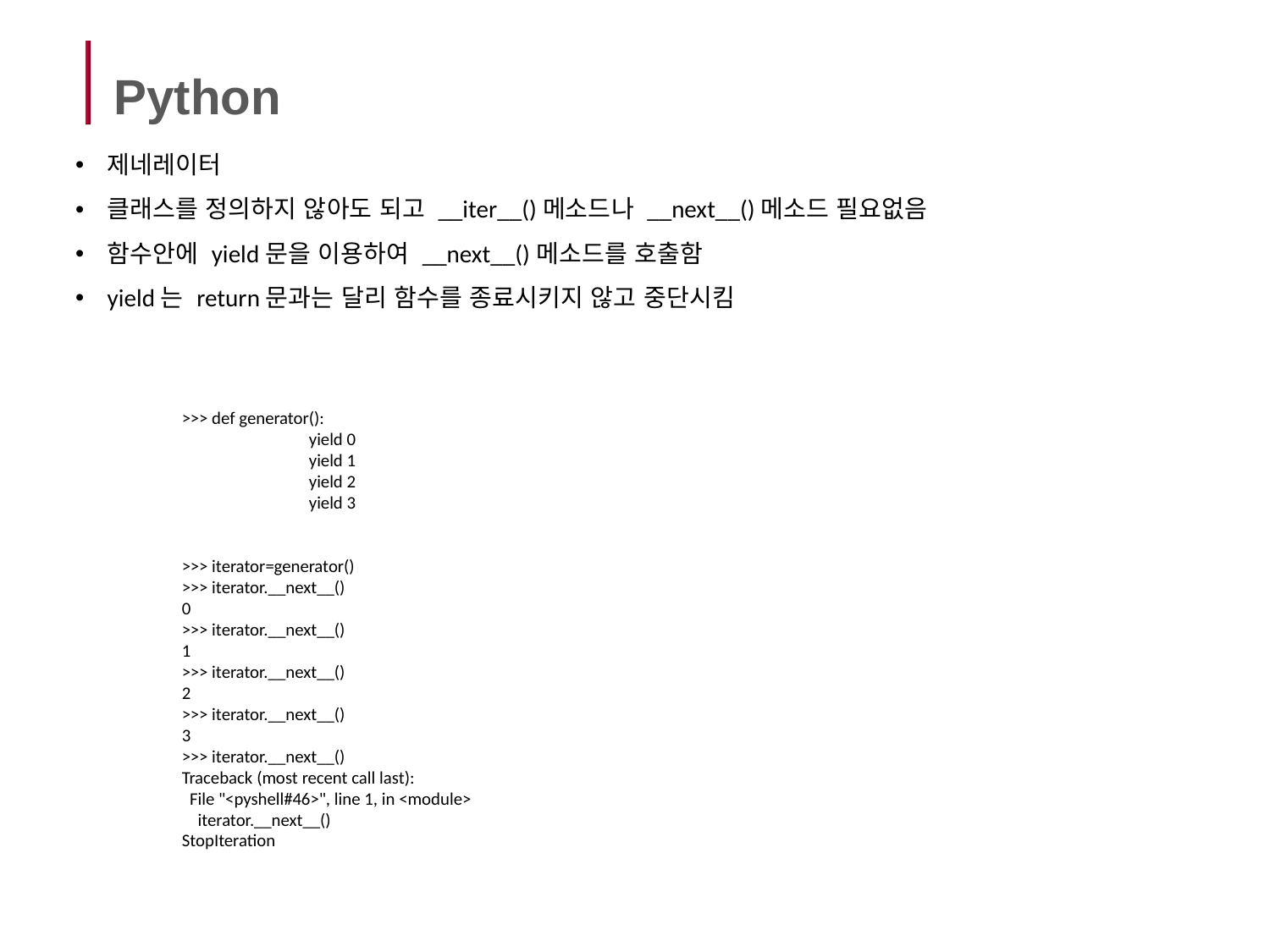

제네레이터
클래스를 정의하지 않아도 되고 __iter__()메소드나 __next__()메소드 필요없음
함수안에 yield문을 이용하여 __next__()메소드를 호출함
yield는 return문과는 달리 함수를 종료시키지 않고 중단시킴

>>> def generator():
	yield 0
	yield 1
	yield 2
	yield 3

>>> iterator=generator()
>>> iterator.__next__()
0
>>> iterator.__next__()
1
>>> iterator.__next__()
2
>>> iterator.__next__()
3
>>> iterator.__next__()
Traceback (most recent call last):
  File "<pyshell#46>", line 1, in <module>
    iterator.__next__()
StopIteration